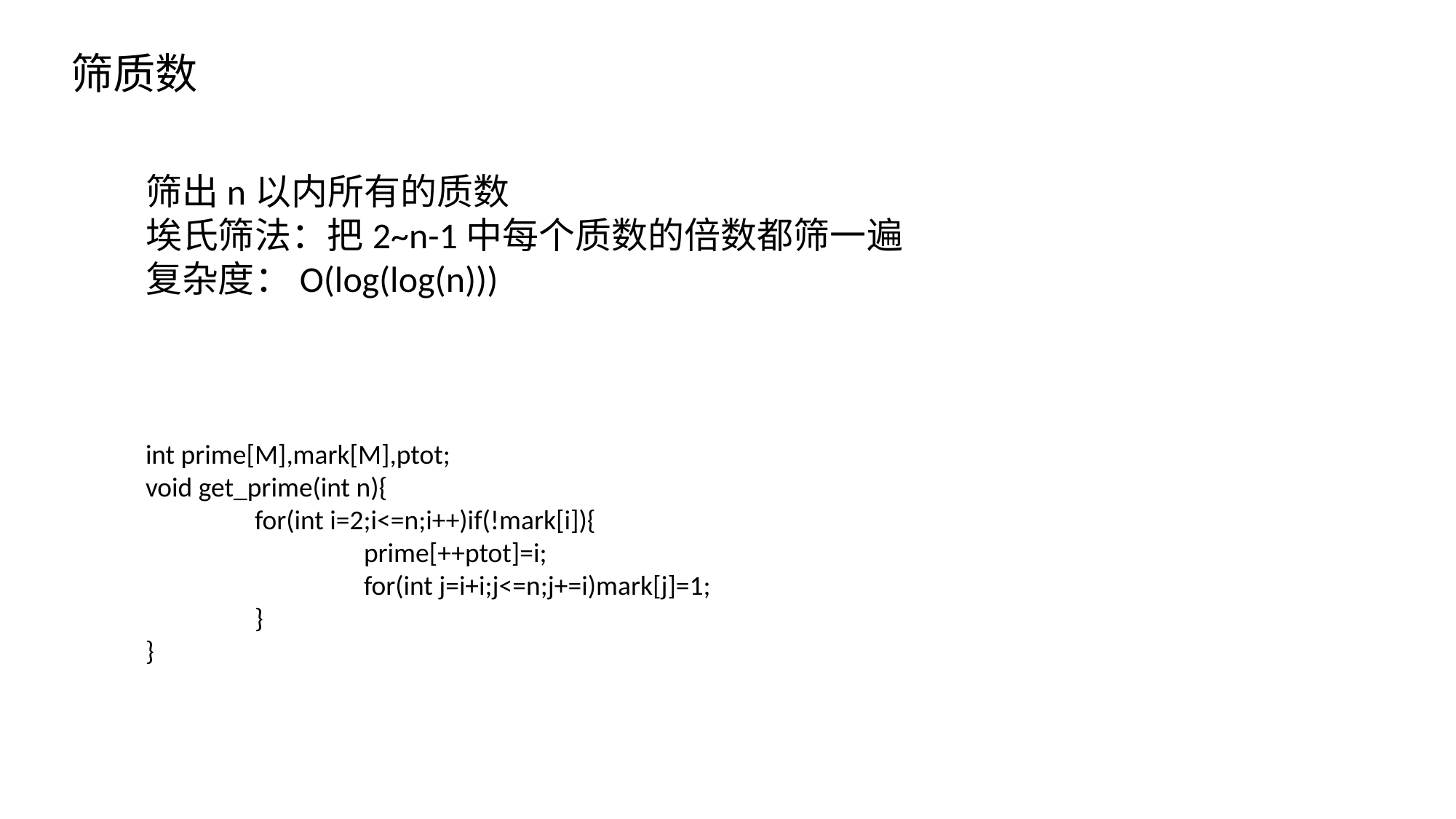

筛质数
筛出n以内所有的质数
埃氏筛法：把2~n-1中每个质数的倍数都筛一遍
复杂度：O(log(log(n)))

int prime[M],mark[M],ptot;
void get_prime(int n){
	for(int i=2;i<=n;i++)if(!mark[i]){
		prime[++ptot]=i;
		for(int j=i+i;j<=n;j+=i)mark[j]=1;
	}
}